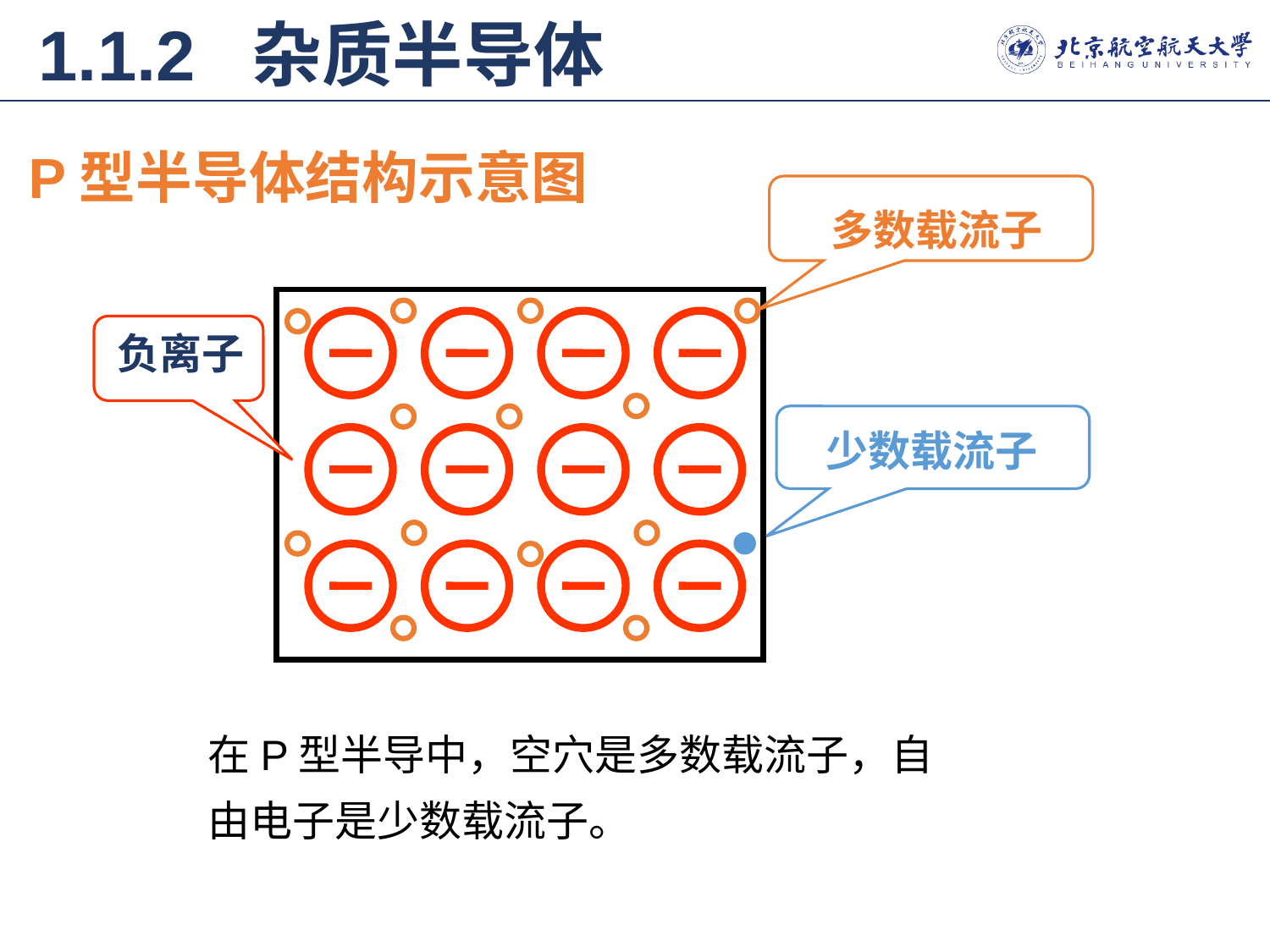

1.1.2  杂质半导体
P型半导体结构示意图

多数载流子

负离子
少数载流子

在P型半导中，空穴是多数载流子，自由电子是少数载流子。
12